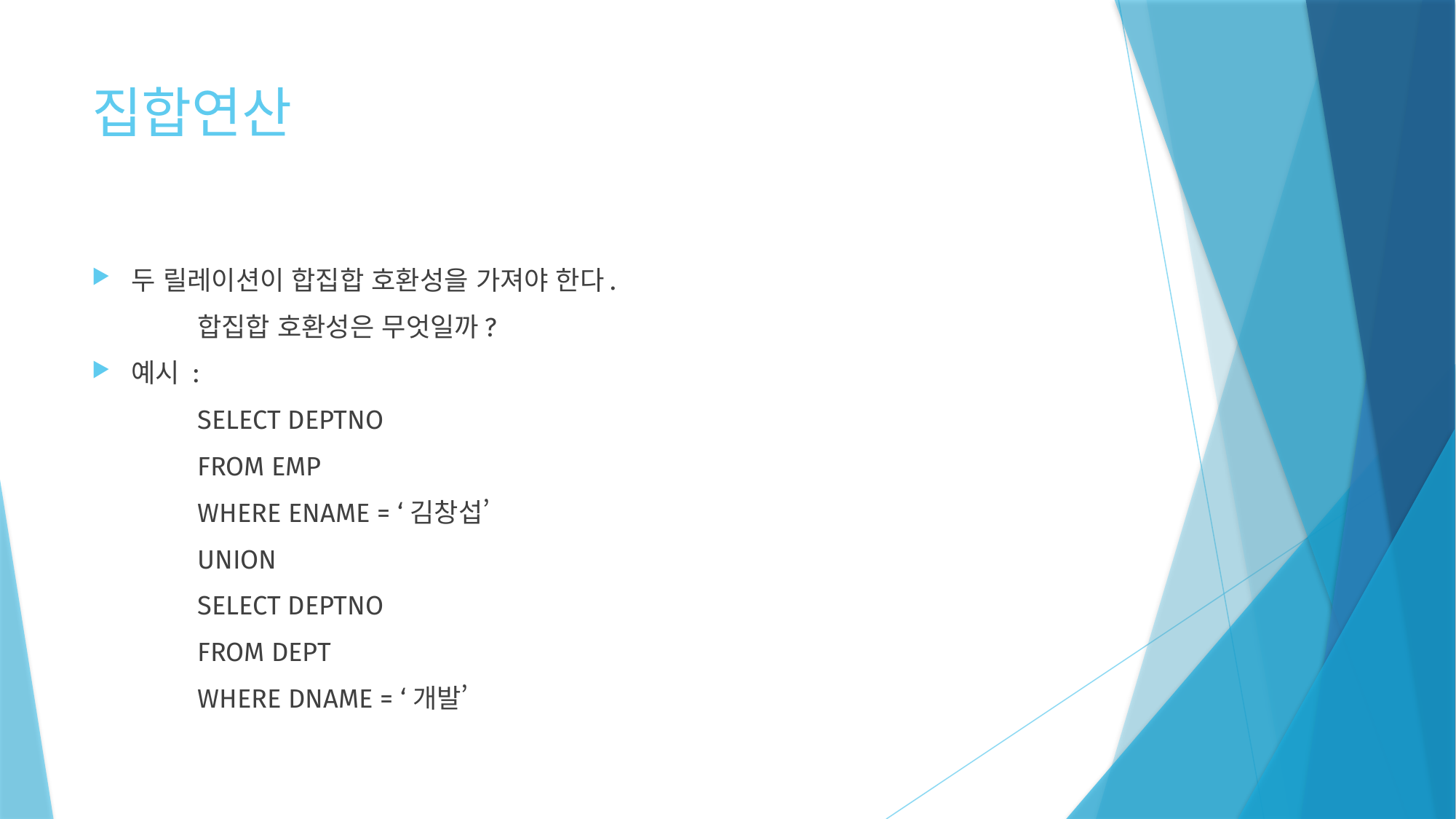

# 집합연산
두 릴레이션이 합집합 호환성을 가져야 한다.
	합집합 호환성은 무엇일까?
예시 :
	SELECT DEPTNO
	FROM EMP
	WHERE ENAME = ‘김창섭’
	UNION
	SELECT DEPTNO
	FROM DEPT
	WHERE DNAME = ‘개발’